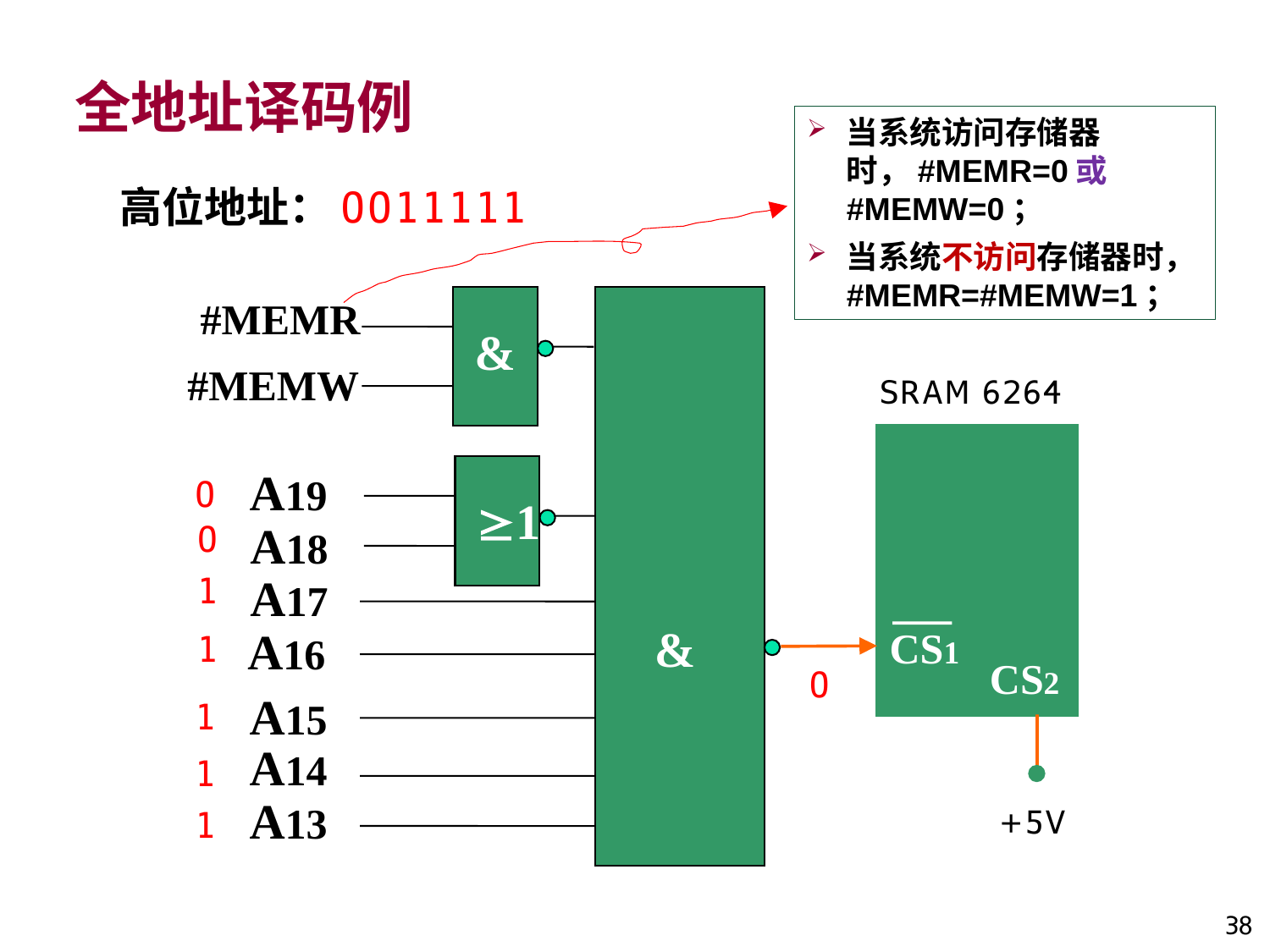

# 全地址译码例
当系统访问存储器时，#MEMR=0或#MEMW=0；
当系统不访问存储器时，#MEMR=#MEMW=1；
高位地址：0011111

#MEMR

&

#MEMW

SRAM 6264

A19

0
≥1

A18

0

A17
1

&
A16
CS1
1

CS2

0
A15
1

A14
1

A13
+5V
1

38